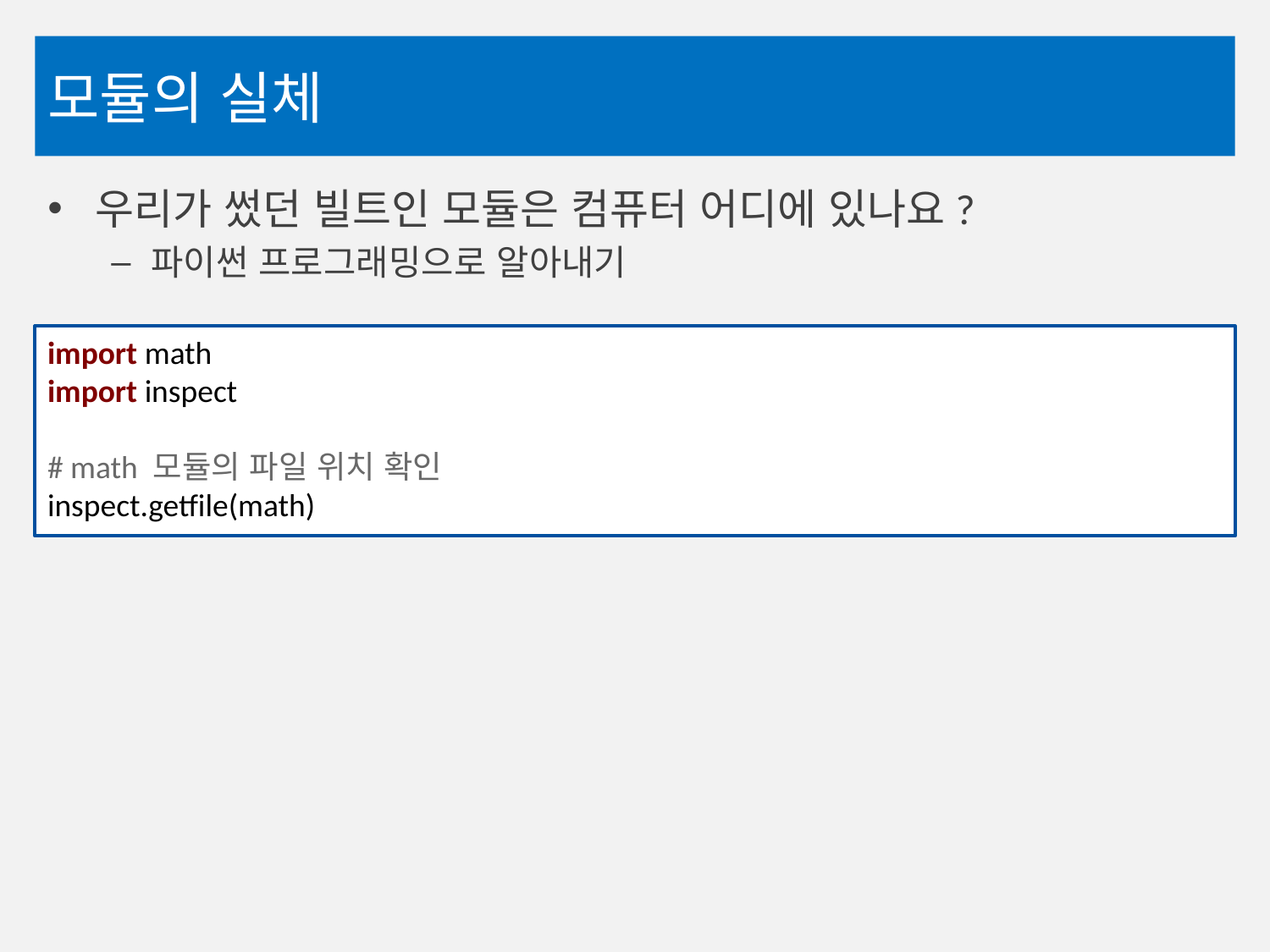

# 모듈의 실체
우리가 썼던 빌트인 모듈은 컴퓨터 어디에 있나요?
파이썬 프로그래밍으로 알아내기
import math
import inspect

# math 모듈의 파일 위치 확인
inspect.getfile(math)